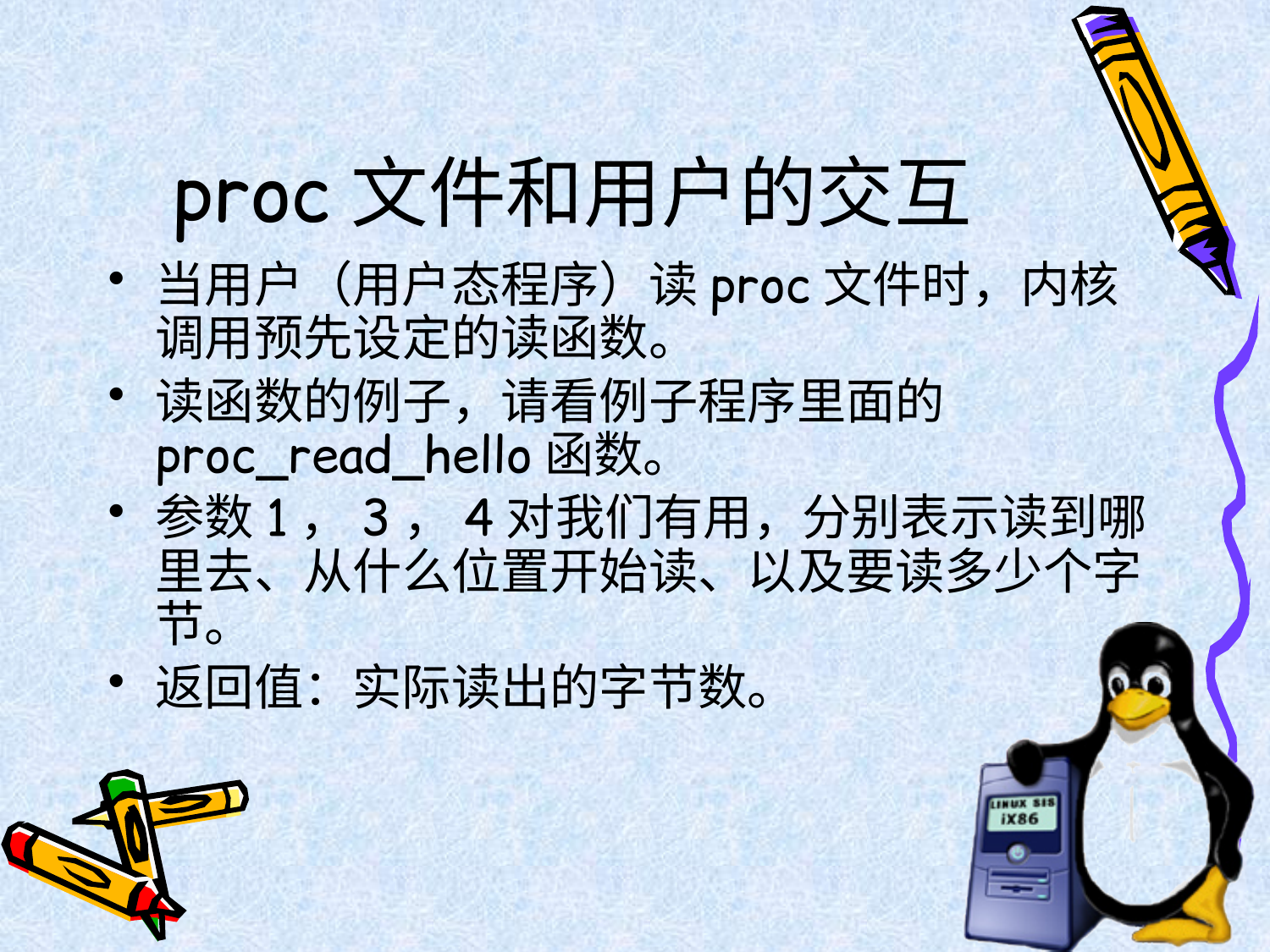

# proc文件和用户的交互
当用户（用户态程序）读proc文件时，内核调用预先设定的读函数。
读函数的例子，请看例子程序里面的proc_read_hello函数。
参数1，3，4对我们有用，分别表示读到哪里去、从什么位置开始读、以及要读多少个字节。
返回值：实际读出的字节数。